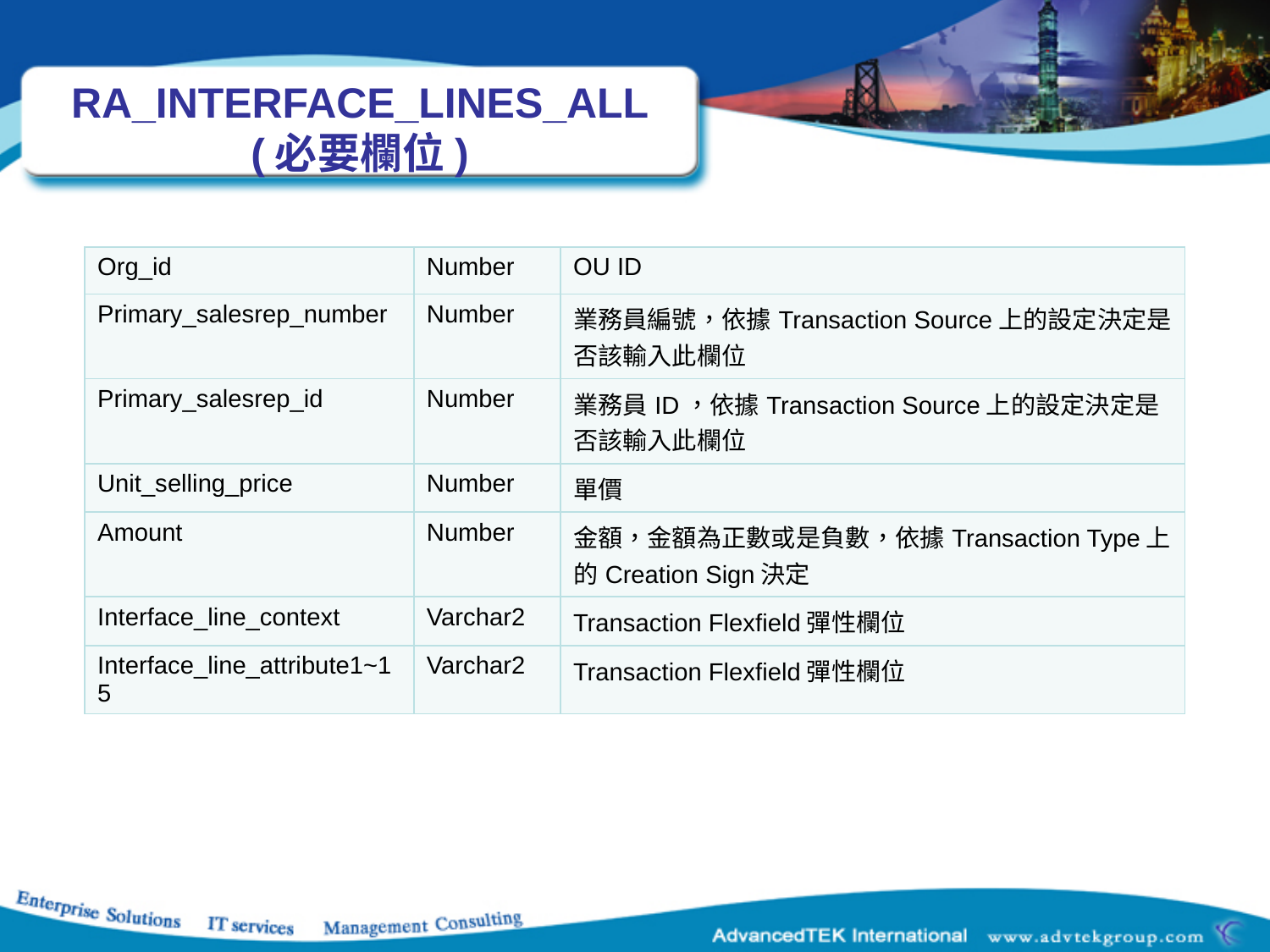

# RA_INTERFACE_LINES_ALL (必要欄位)

| Org\_id | Number | OU ID |
| --- | --- | --- |
| Primary\_salesrep\_number | Number | 業務員編號，依據Transaction Source上的設定決定是否該輸入此欄位 |
| Primary\_salesrep\_id | Number | 業務員ID，依據Transaction Source上的設定決定是否該輸入此欄位 |
| Unit\_selling\_price | Number | 單價 |
| Amount | Number | 金額，金額為正數或是負數，依據Transaction Type上的Creation Sign決定 |
| Interface\_line\_context | Varchar2 | Transaction Flexfield彈性欄位 |
| Interface\_line\_attribute1~15 | Varchar2 | Transaction Flexfield彈性欄位 |